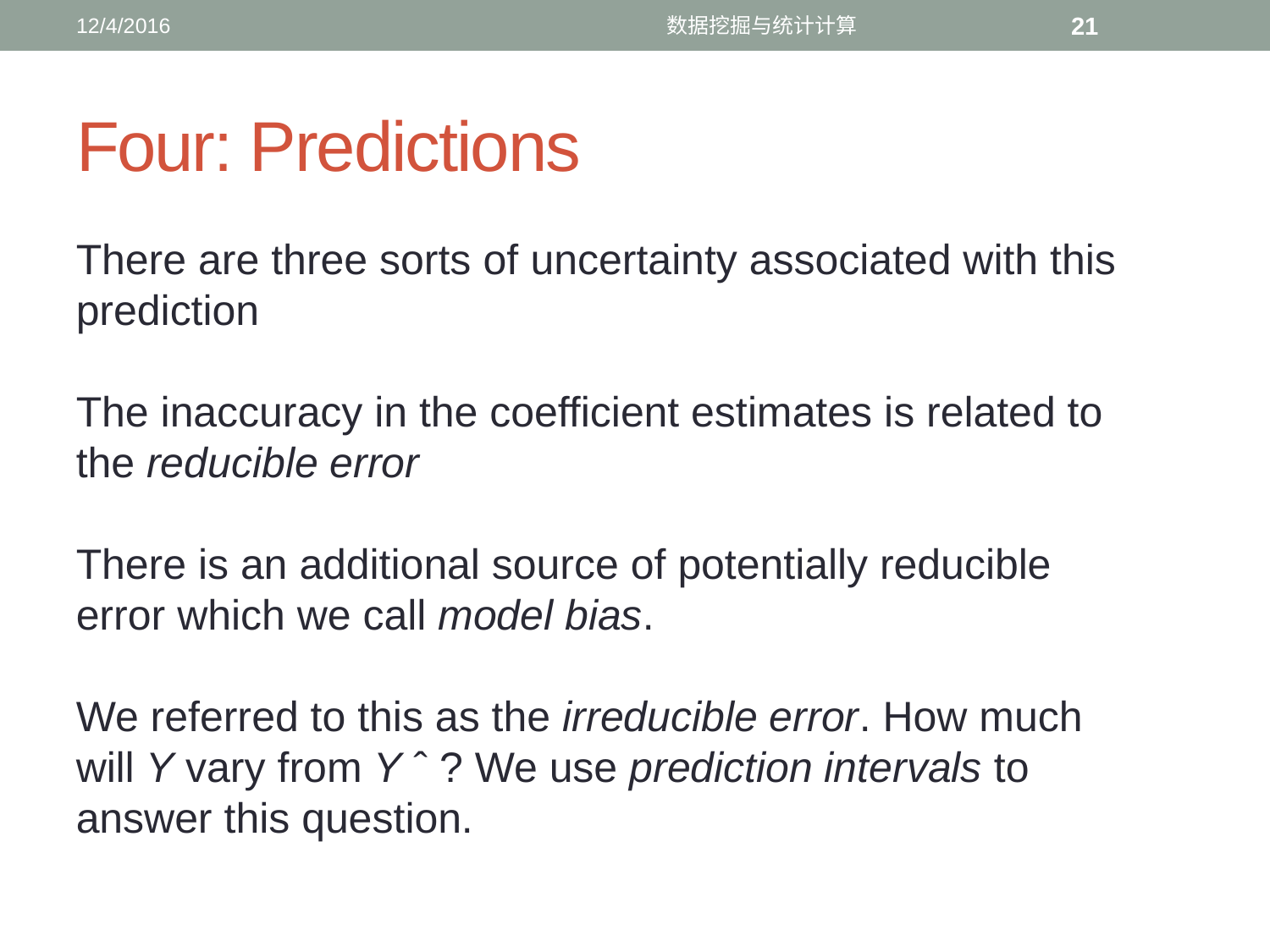

12/4/2016
数据挖掘与统计计算
21
# Four: Predictions
There are three sorts of uncertainty associated with this prediction

The inaccuracy in the coefficient estimates is related to the reducible error

There is an additional source of potentially reducible error which we call model bias.

We referred to this as the irreducible error. How much will Y vary from Y ˆ ? We use prediction intervals to answer this question.